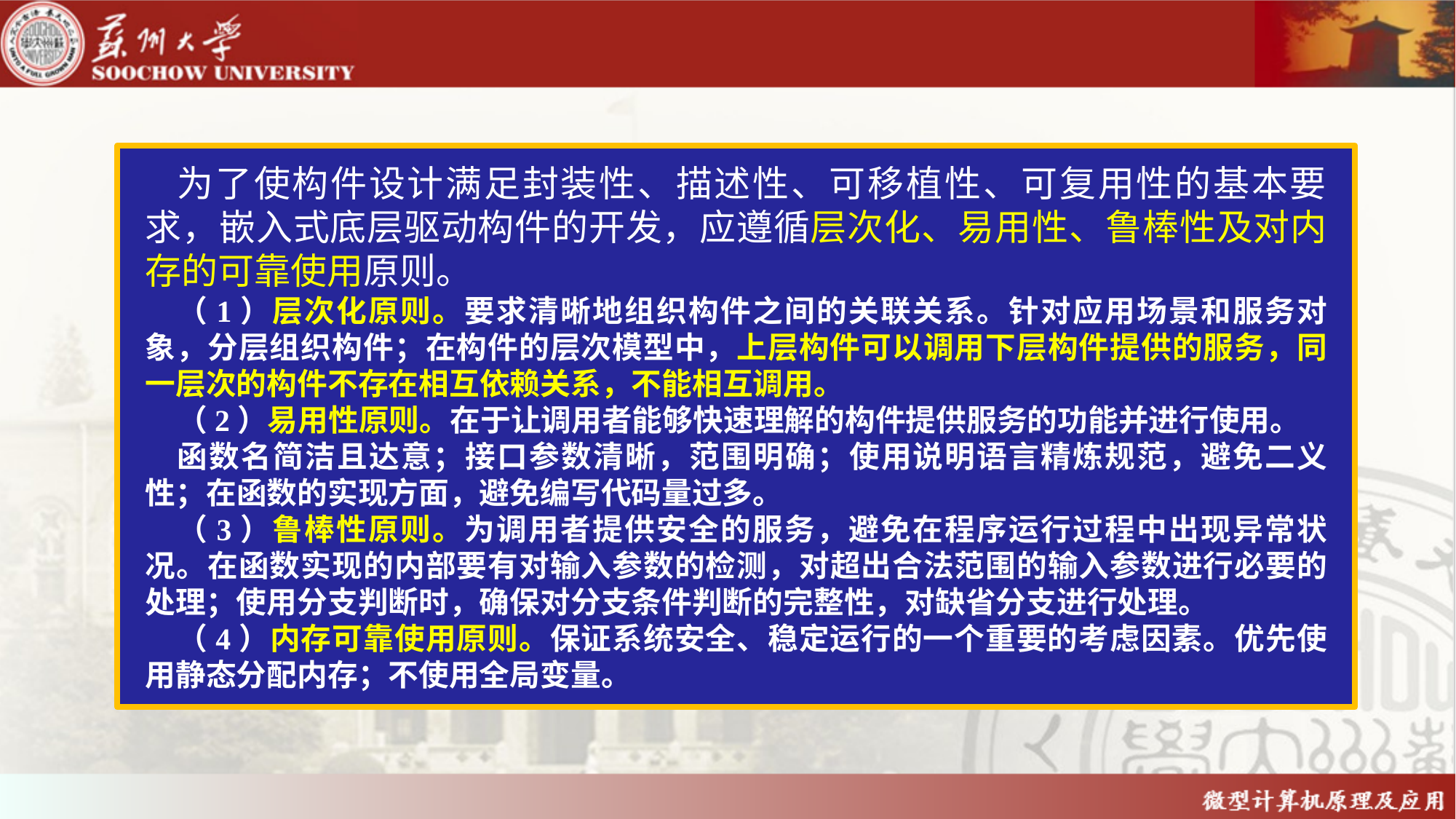

为了使构件设计满足封装性、描述性、可移植性、可复用性的基本要求，嵌入式底层驱动构件的开发，应遵循层次化、易用性、鲁棒性及对内存的可靠使用原则。
（1）层次化原则。要求清晰地组织构件之间的关联关系。针对应用场景和服务对象，分层组织构件；在构件的层次模型中，上层构件可以调用下层构件提供的服务，同一层次的构件不存在相互依赖关系，不能相互调用。
（2）易用性原则。在于让调用者能够快速理解的构件提供服务的功能并进行使用。
函数名简洁且达意；接口参数清晰，范围明确；使用说明语言精炼规范，避免二义性；在函数的实现方面，避免编写代码量过多。
（3）鲁棒性原则。为调用者提供安全的服务，避免在程序运行过程中出现异常状况。在函数实现的内部要有对输入参数的检测，对超出合法范围的输入参数进行必要的处理；使用分支判断时，确保对分支条件判断的完整性，对缺省分支进行处理。
（4）内存可靠使用原则。保证系统安全、稳定运行的一个重要的考虑因素。优先使用静态分配内存；不使用全局变量。